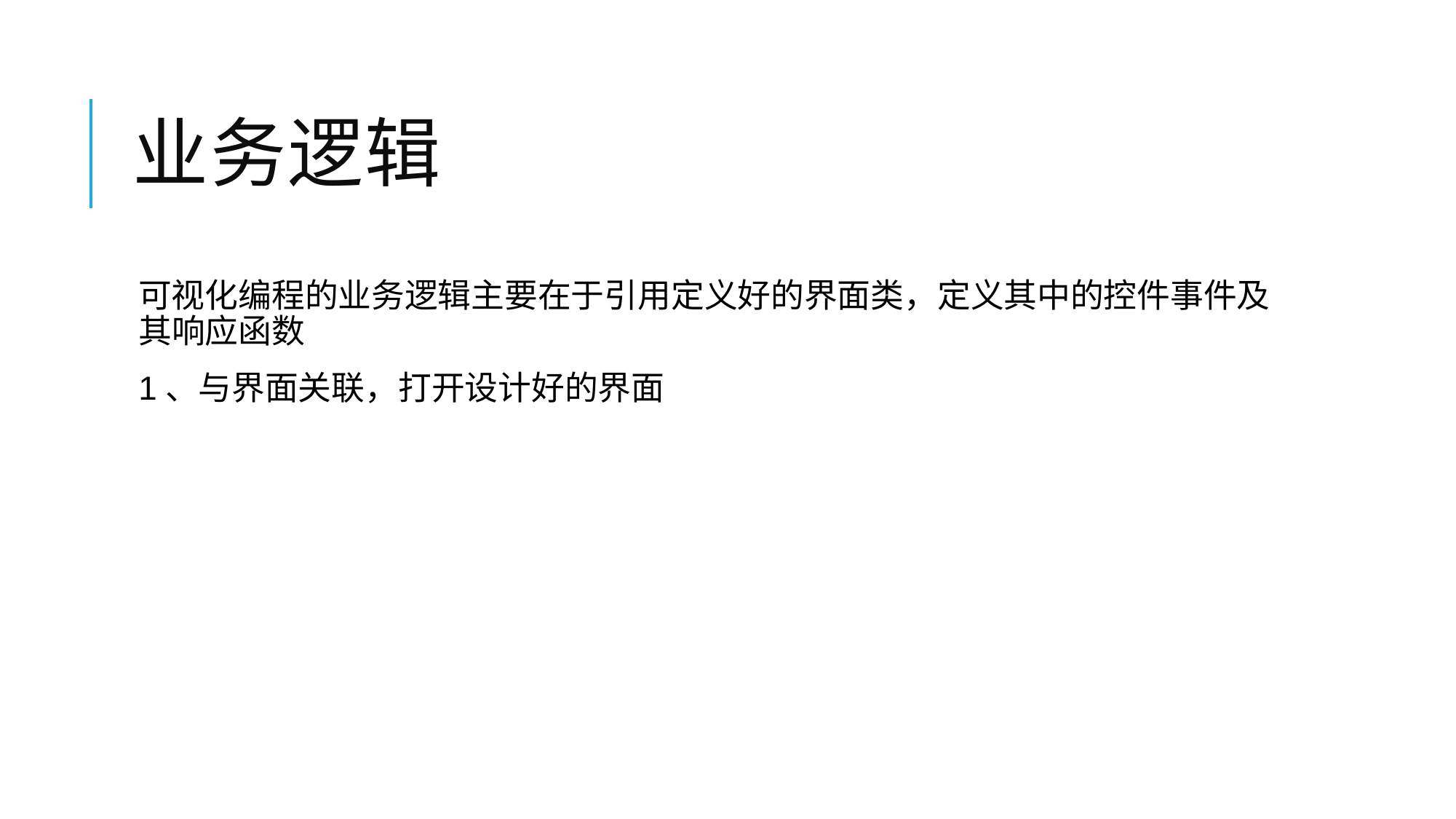

# 业务逻辑
可视化编程的业务逻辑主要在于引用定义好的界面类，定义其中的控件事件及其响应函数
1、与界面关联，打开设计好的界面